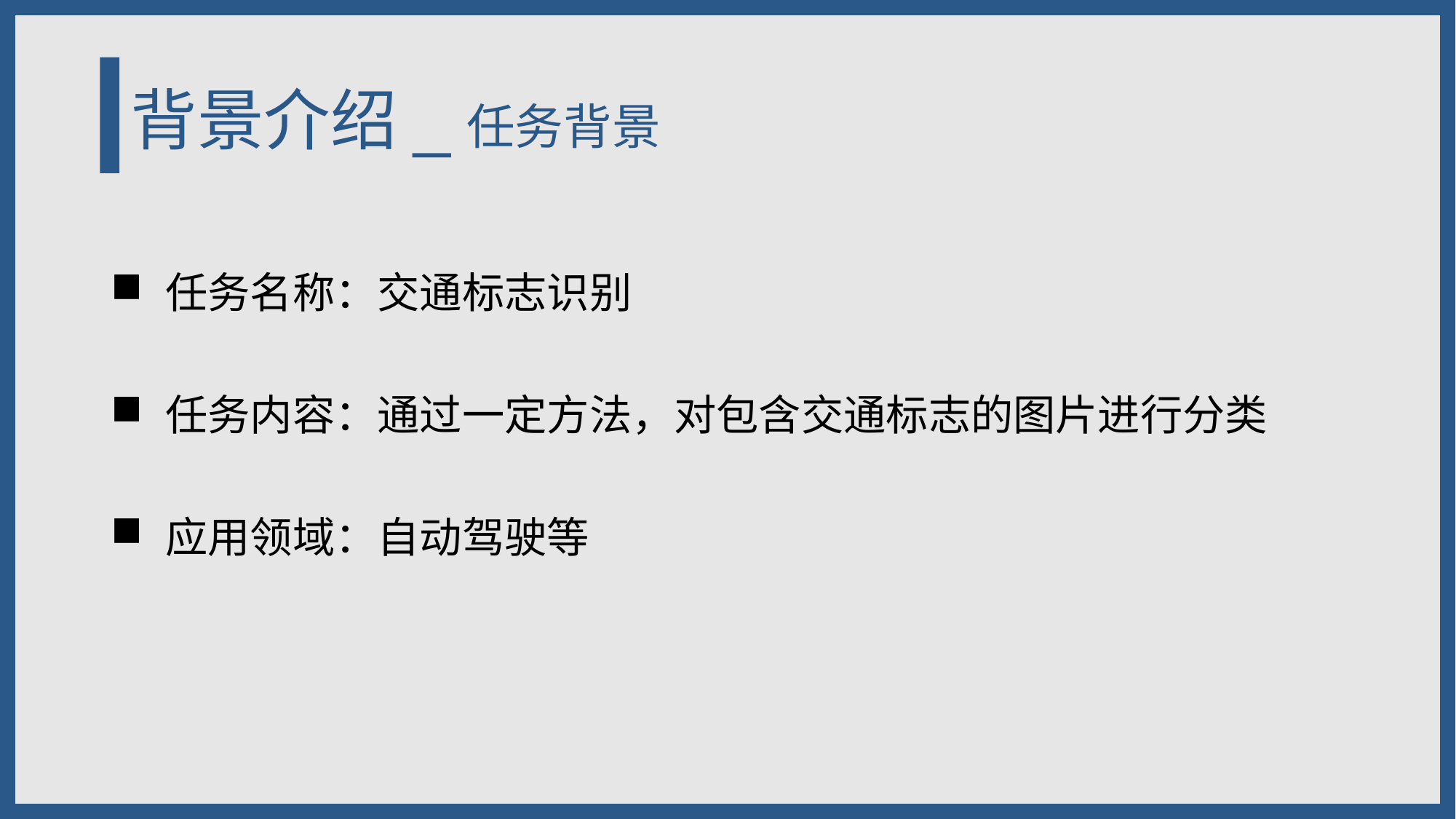

# 背景介绍_任务背景
任务名称：交通标志识别

任务内容：通过一定方法，对包含交通标志的图片进行分类

应用领域：自动驾驶等